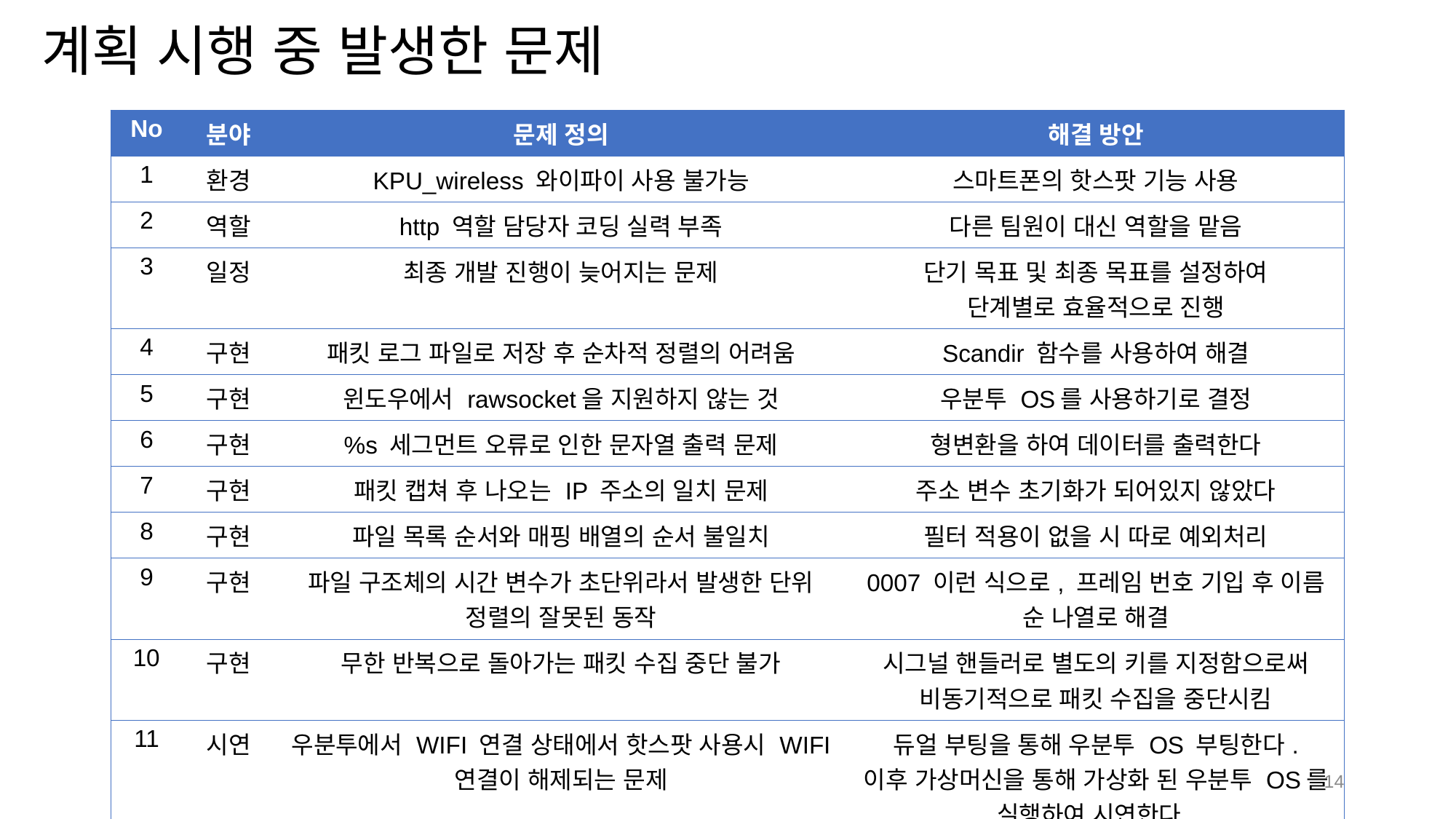

계획 시행 중 발생한 문제
| No | 분야 | 문제 정의 | 해결 방안 |
| --- | --- | --- | --- |
| 1 | 환경 | KPU\_wireless 와이파이 사용 불가능 | 스마트폰의 핫스팟 기능 사용 |
| 2 | 역할 | http 역할 담당자 코딩 실력 부족 | 다른 팀원이 대신 역할을 맡음 |
| 3 | 일정 | 최종 개발 진행이 늦어지는 문제 | 단기 목표 및 최종 목표를 설정하여 단계별로 효율적으로 진행 |
| 4 | 구현 | 패킷 로그 파일로 저장 후 순차적 정렬의 어려움 | Scandir 함수를 사용하여 해결 |
| 5 | 구현 | 윈도우에서 rawsocket을 지원하지 않는 것 | 우분투 OS를 사용하기로 결정 |
| 6 | 구현 | %s 세그먼트 오류로 인한 문자열 출력 문제 | 형변환을 하여 데이터를 출력한다 |
| 7 | 구현 | 패킷 캡쳐 후 나오는 IP 주소의 일치 문제 | 주소 변수 초기화가 되어있지 않았다 |
| 8 | 구현 | 파일 목록 순서와 매핑 배열의 순서 불일치 | 필터 적용이 없을 시 따로 예외처리 |
| 9 | 구현 | 파일 구조체의 시간 변수가 초단위라서 발생한 단위 정렬의 잘못된 동작 | 0007 이런 식으로, 프레임 번호 기입 후 이름 순 나열로 해결 |
| 10 | 구현 | 무한 반복으로 돌아가는 패킷 수집 중단 불가 | 시그널 핸들러로 별도의 키를 지정함으로써 비동기적으로 패킷 수집을 중단시킴 |
| 11 | 시연 | 우분투에서 WIFI 연결 상태에서 핫스팟 사용시 WIFI 연결이 해제되는 문제 | 듀얼 부팅을 통해 우분투 OS 부팅한다. 이후 가상머신을 통해 가상화 된 우분투 OS를 실행하여 시연한다. |
14